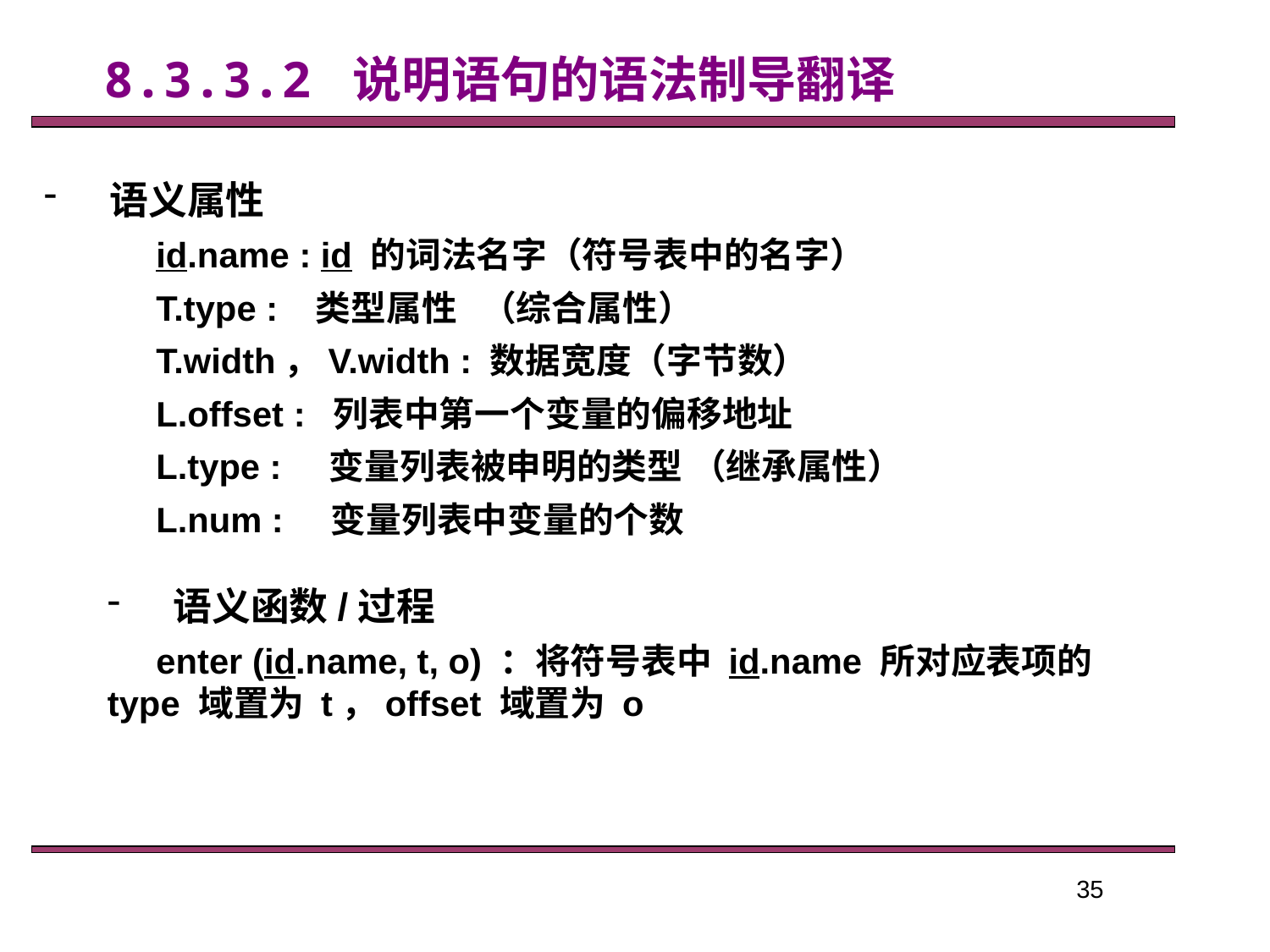

8.3.3.2 说明语句的语法制导翻译
   语义属性
     id.name : id 的词法名字（符号表中的名字）
     T.type :   类型属性   （综合属性）
     T.width，V.width : 数据宽度（字节数）
     L.offset :  列表中第一个变量的偏移地址
     L.type :    变量列表被申明的类型 （继承属性）
     L.num :    变量列表中变量的个数

   语义函数/过程
     enter (id.name, t, o) ：将符号表中 id.name 所对应表项的 type 域置为 t，offset 域置为 o
35